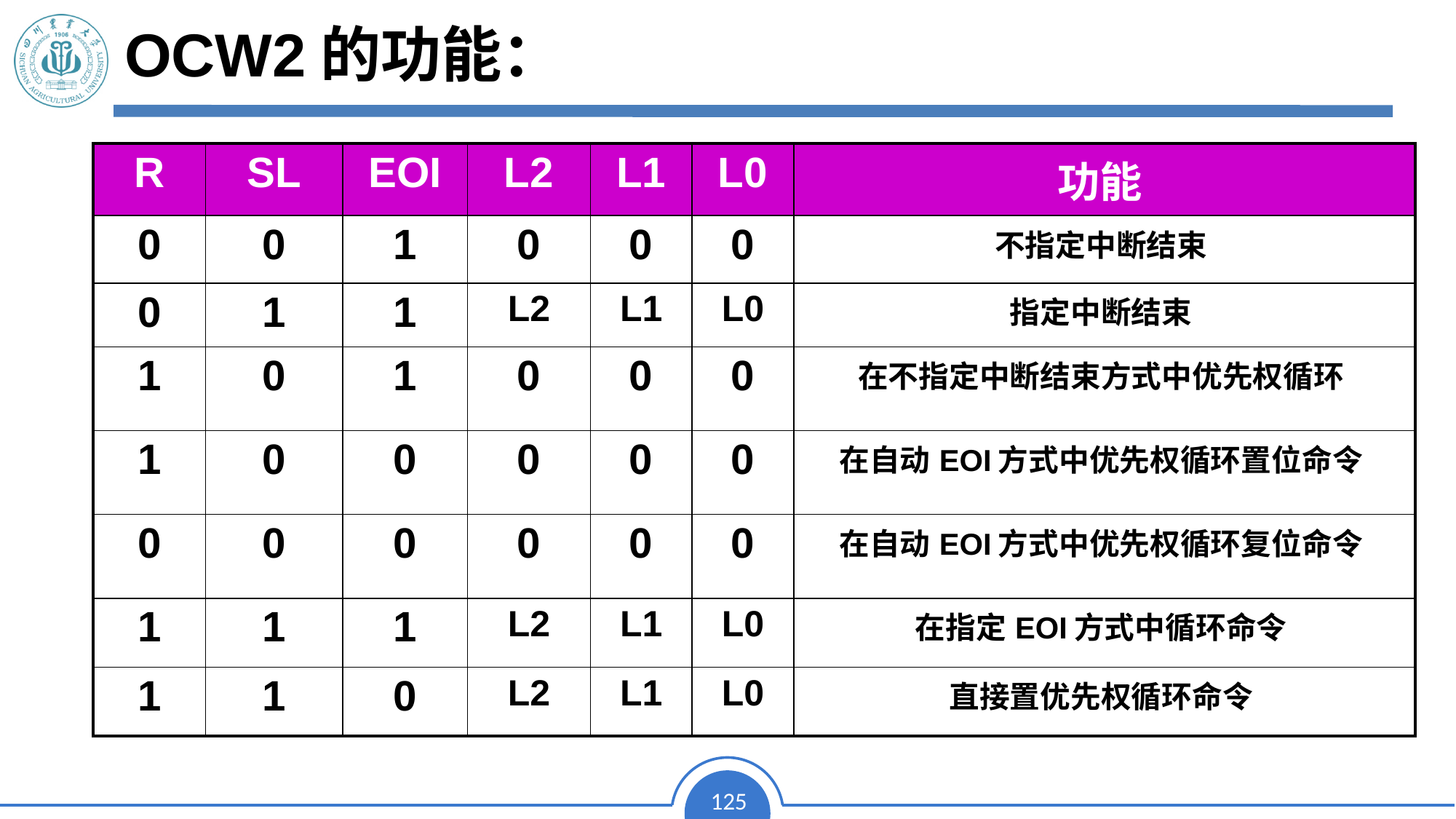

# OCW2的功能：
| R | SL | EOI | L2 | L1 | L0 | 功能 |
| --- | --- | --- | --- | --- | --- | --- |
| 0 | 0 | 1 | 0 | 0 | 0 | 不指定中断结束 |
| 0 | 1 | 1 | L2 | L1 | L0 | 指定中断结束 |
| 1 | 0 | 1 | 0 | 0 | 0 | 在不指定中断结束方式中优先权循环 |
| 1 | 0 | 0 | 0 | 0 | 0 | 在自动EOI方式中优先权循环置位命令 |
| 0 | 0 | 0 | 0 | 0 | 0 | 在自动EOI方式中优先权循环复位命令 |
| 1 | 1 | 1 | L2 | L1 | L0 | 在指定EOI方式中循环命令 |
| 1 | 1 | 0 | L2 | L1 | L0 | 直接置优先权循环命令 |